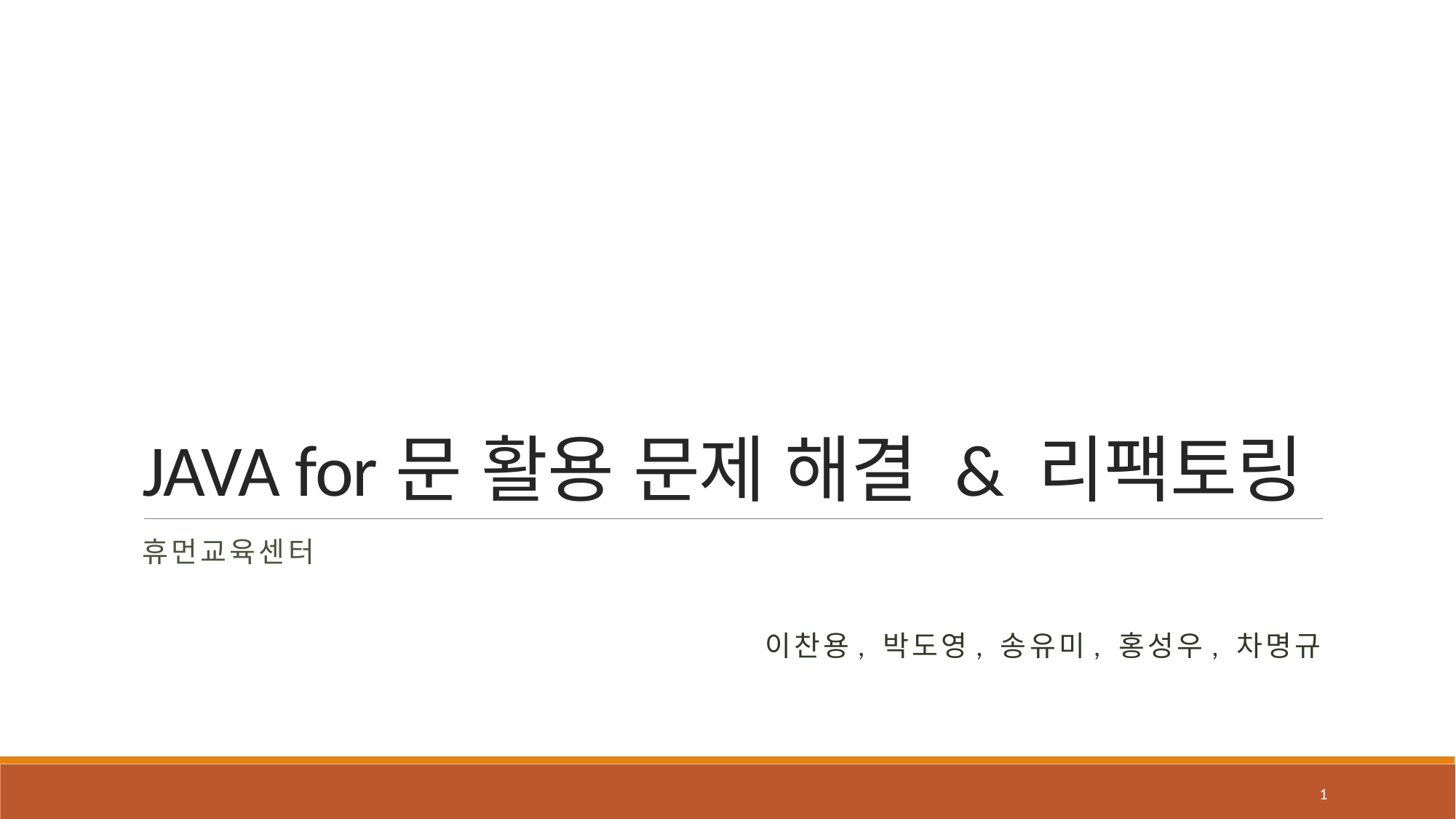

# JAVA for문 활용 문제 해결 & 리팩토링
휴먼교육센터

이찬용, 박도영, 송유미, 홍성우, 차명규
1